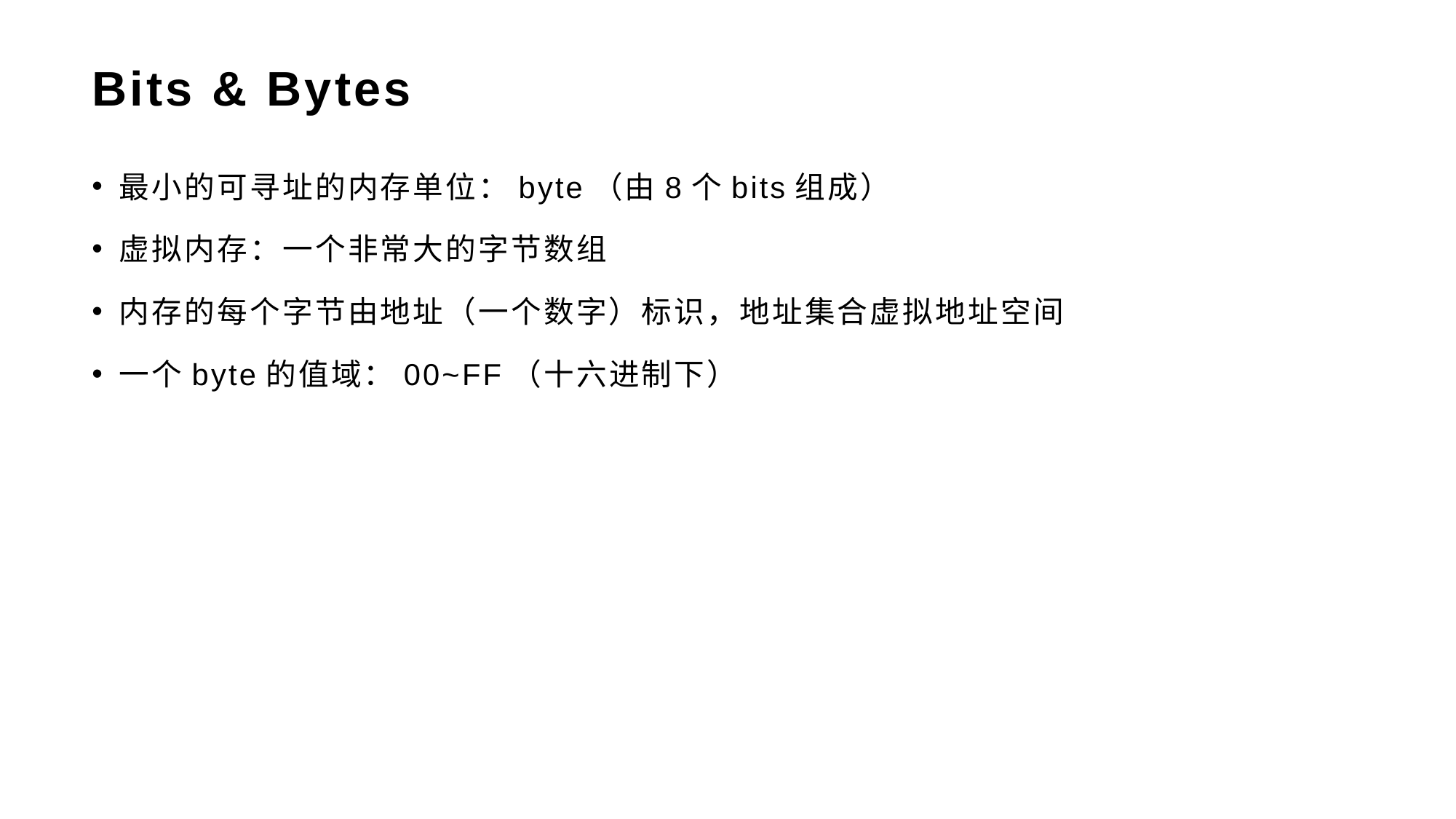

# Bits & Bytes
最小的可寻址的内存单位：byte（由8个bits组成）
虚拟内存：一个非常大的字节数组
内存的每个字节由地址（一个数字）标识，地址集合虚拟地址空间
一个byte的值域：00~FF（十六进制下）